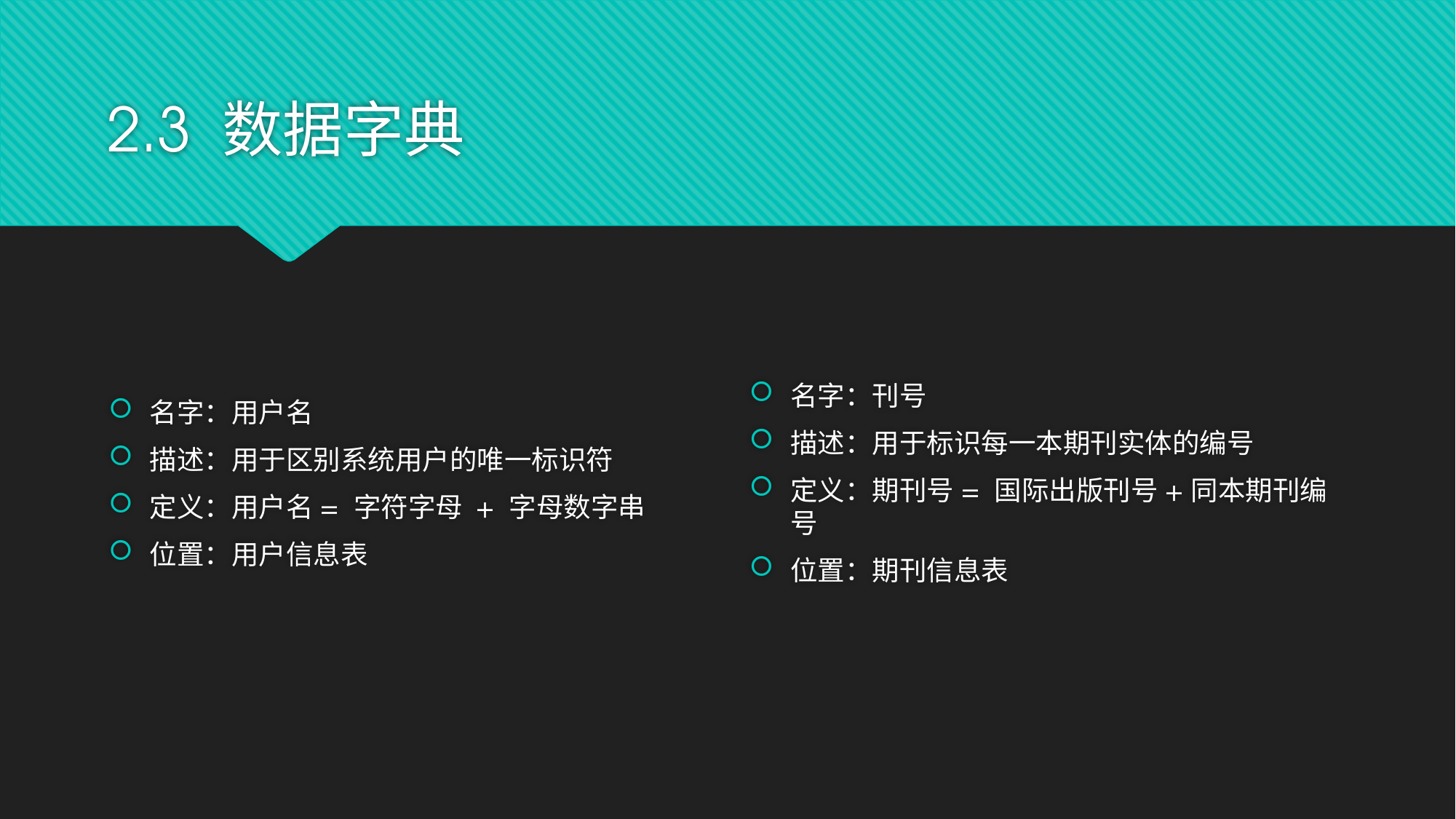

# 2.3 数据字典
名字：用户名
描述：用于区别系统用户的唯一标识符
定义：用户名= 字符字母 + 字母数字串
位置：用户信息表
名字：刊号
描述：用于标识每一本期刊实体的编号
定义：期刊号= 国际出版刊号+同本期刊编号
位置：期刊信息表